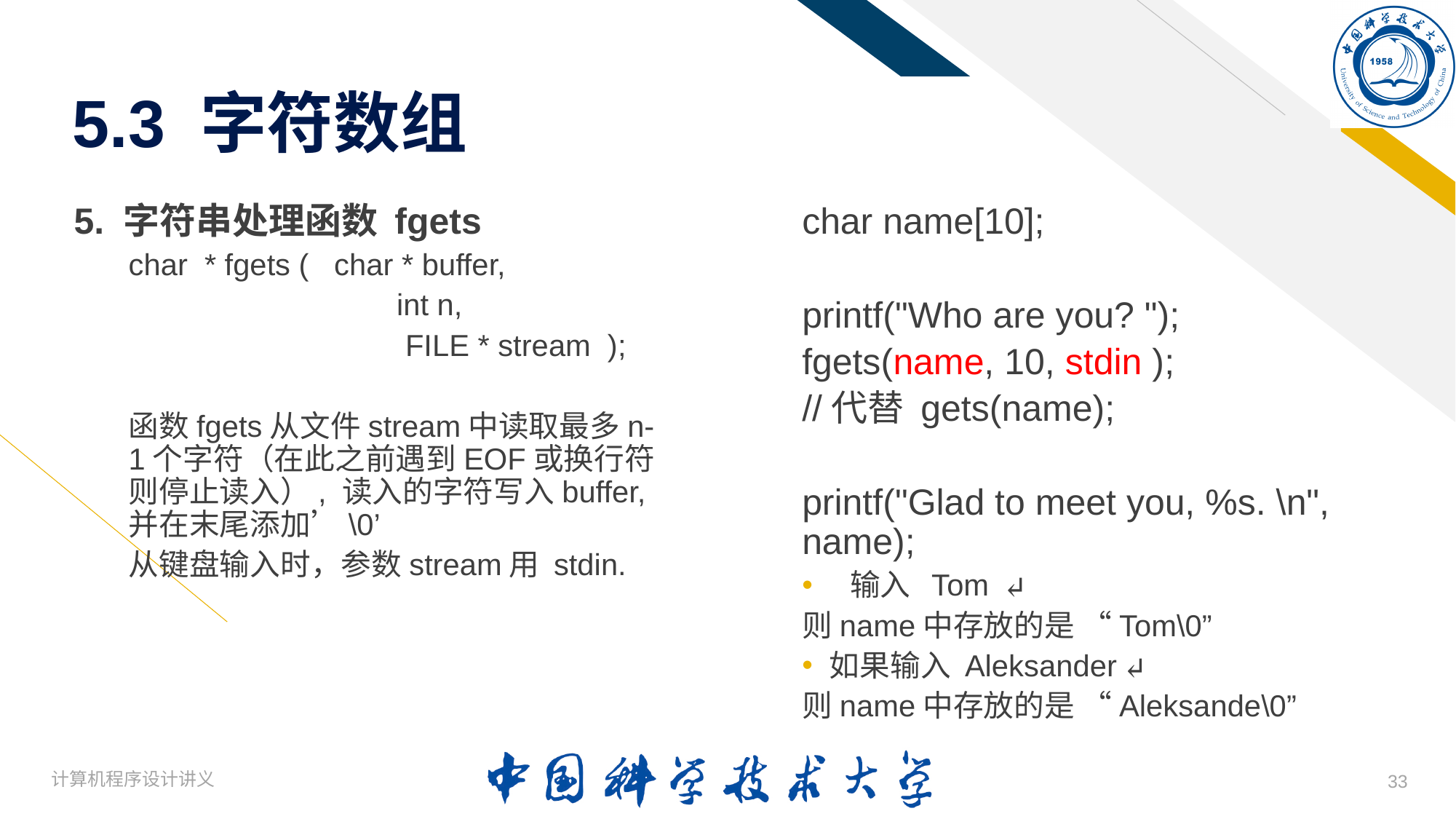

# 5.3 字符数组
5. 字符串处理函数 fgets
char  * fgets (   char * buffer,
	                   int n,
		       FILE * stream  );

函数fgets从文件stream中读取最多n-1个字符（在此之前遇到EOF或换行符则停止读入）, 读入的字符写入buffer,并在末尾添加’\0’
从键盘输入时，参数stream用 stdin.
char name[10];

printf("Who are you? ");
fgets(name, 10, stdin );
//代替 gets(name);

printf("Glad to meet you, %s. \n", name);
  输入  Tom  ↵
则name中存放的是 “Tom\0”
如果输入 Aleksander ↵
则name中存放的是 “Aleksande\0”

计算机程序设计讲义
33